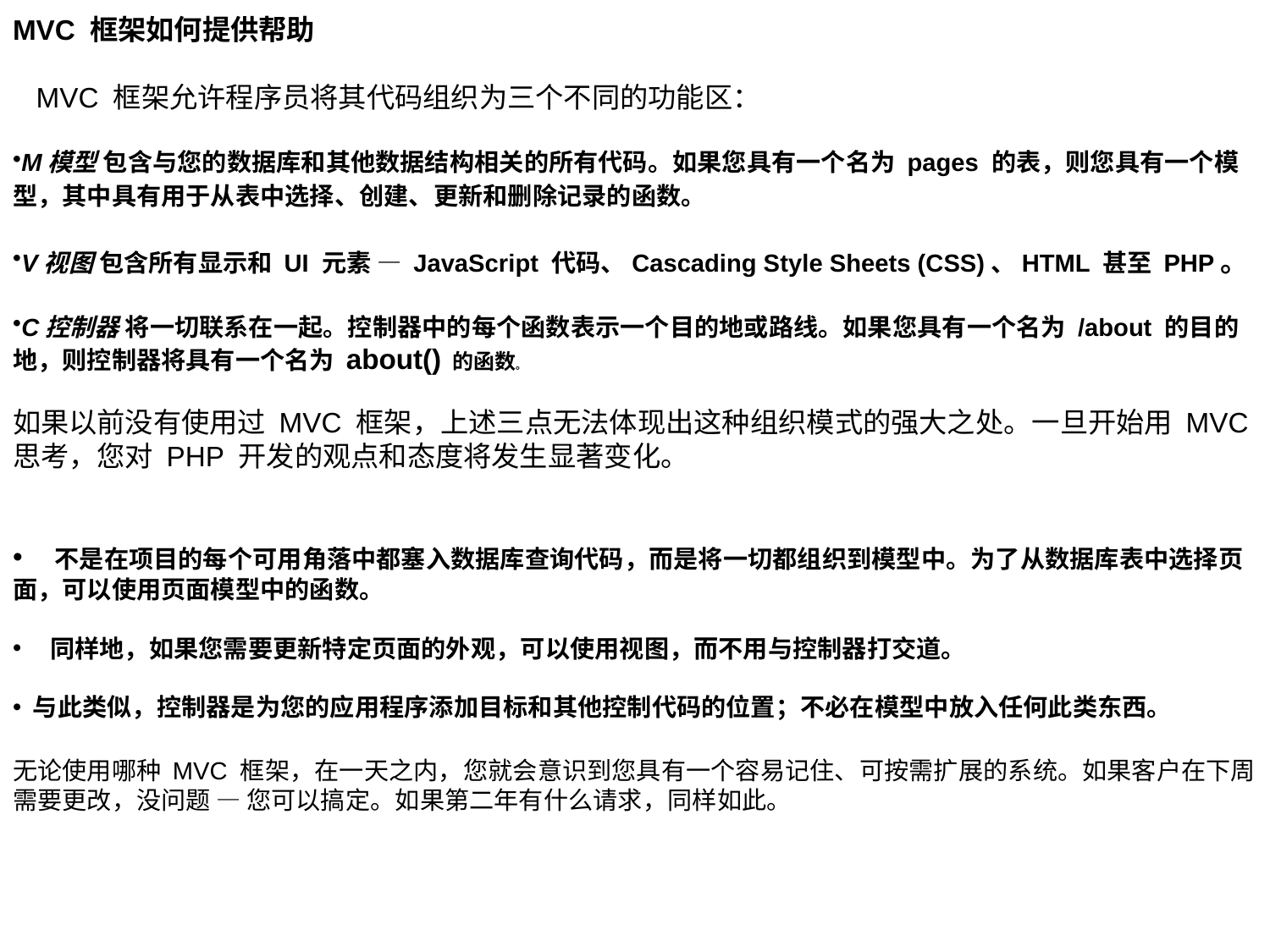

MVC 框架如何提供帮助

   MVC 框架允许程序员将其代码组织为三个不同的功能区：

M模型 包含与您的数据库和其他数据结构相关的所有代码。如果您具有一个名为 pages 的表，则您具有一个模型，其中具有用于从表中选择、创建、更新和删除记录的函数。

V视图 包含所有显示和 UI 元素 — JavaScript 代码、Cascading Style Sheets (CSS)、HTML 甚至 PHP。

C控制器 将一切联系在一起。控制器中的每个函数表示一个目的地或路线。如果您具有一个名为 /about 的目的地，则控制器将具有一个名为 about() 的函数。

如果以前没有使用过 MVC 框架，上述三点无法体现出这种组织模式的强大之处。一旦开始用 MVC 思考，您对 PHP 开发的观点和态度将发生显著变化。

    不是在项目的每个可用角落中都塞入数据库查询代码，而是将一切都组织到模型中。为了从数据库表中选择页面，可以使用页面模型中的函数。

    同样地，如果您需要更新特定页面的外观，可以使用视图，而不用与控制器打交道。

 与此类似，控制器是为您的应用程序添加目标和其他控制代码的位置；不必在模型中放入任何此类东西。

无论使用哪种 MVC 框架，在一天之内，您就会意识到您具有一个容易记住、可按需扩展的系统。如果客户在下周需要更改，没问题 — 您可以搞定。如果第二年有什么请求，同样如此。